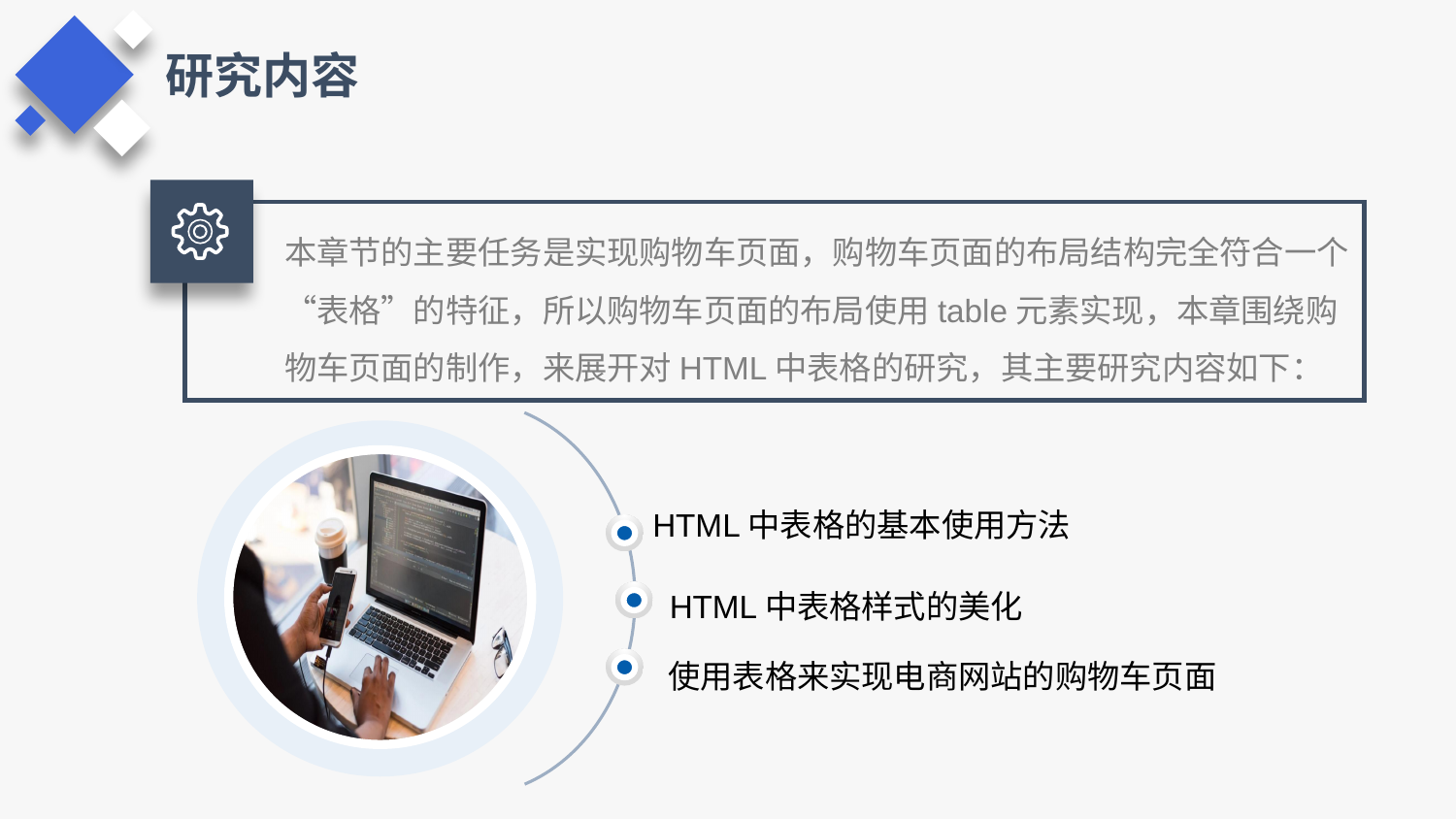

研究内容

本章节的主要任务是实现购物车页面，购物车页面的布局结构完全符合一个“表格”的特征，所以购物车页面的布局使用table元素实现，本章围绕购物车页面的制作，来展开对HTML中表格的研究，其主要研究内容如下：

HTML中表格的基本使用方法

HTML中表格样式的美化

使用表格来实现电商网站的购物车页面